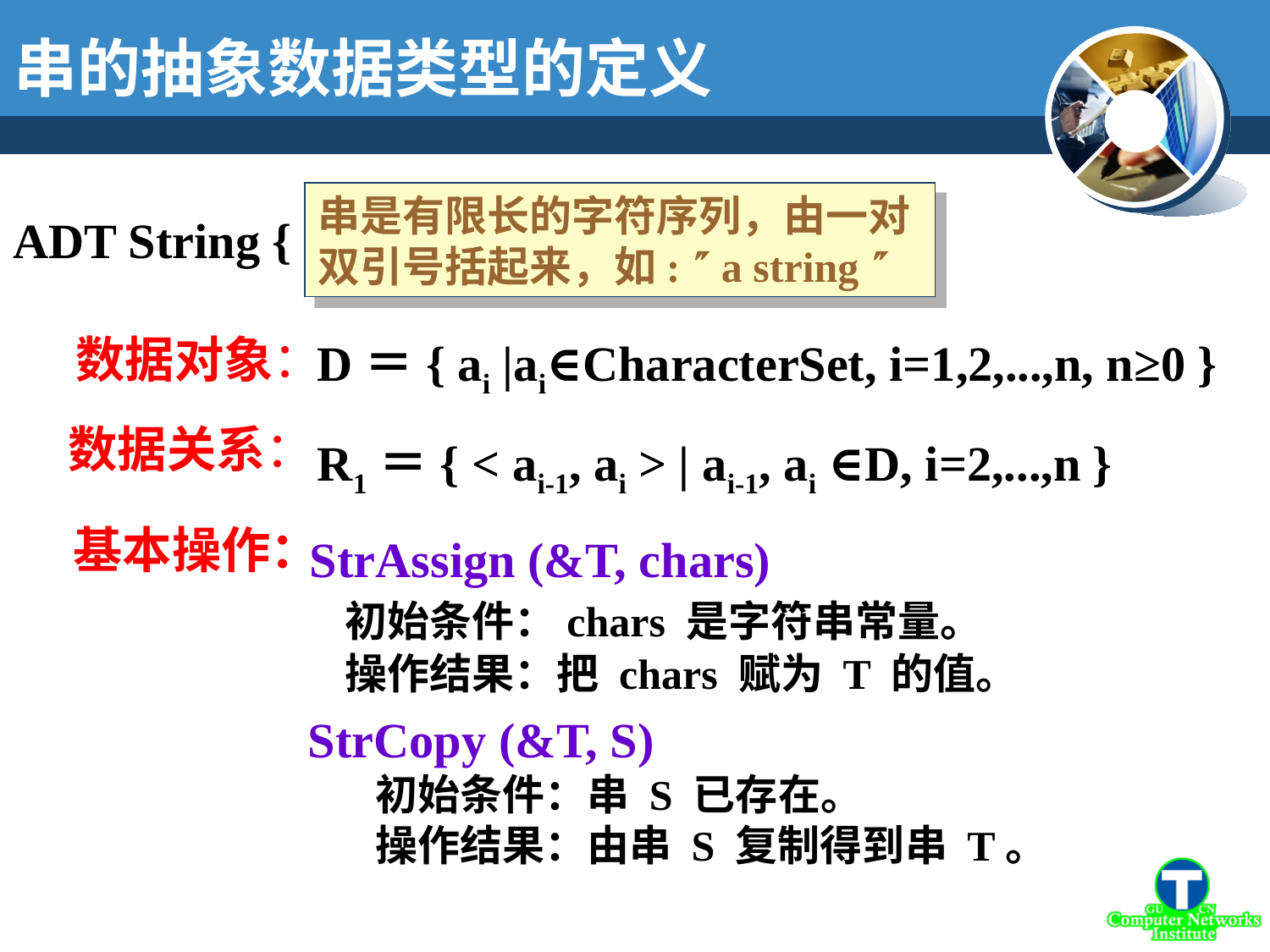

串的抽象数据类型的定义
串是有限长的字符序列，由一对双引号括起来，如: ″ a string ″
ADT String {
D＝{ ai |ai∈CharacterSet, i=1,2,...,n, n≥0 }
 数据对象：
数据关系：
R1＝{ < ai-1, ai > | ai-1, ai ∈D, i=2,...,n }
 基本操作：
   StrAssign (&T, chars)
     初始条件：chars 是字符串常量。
      操作结果：把 chars 赋为 T 的值。
StrCopy (&T, S)
      初始条件：串 S 已存在。
      操作结果：由串 S 复制得到串 T。